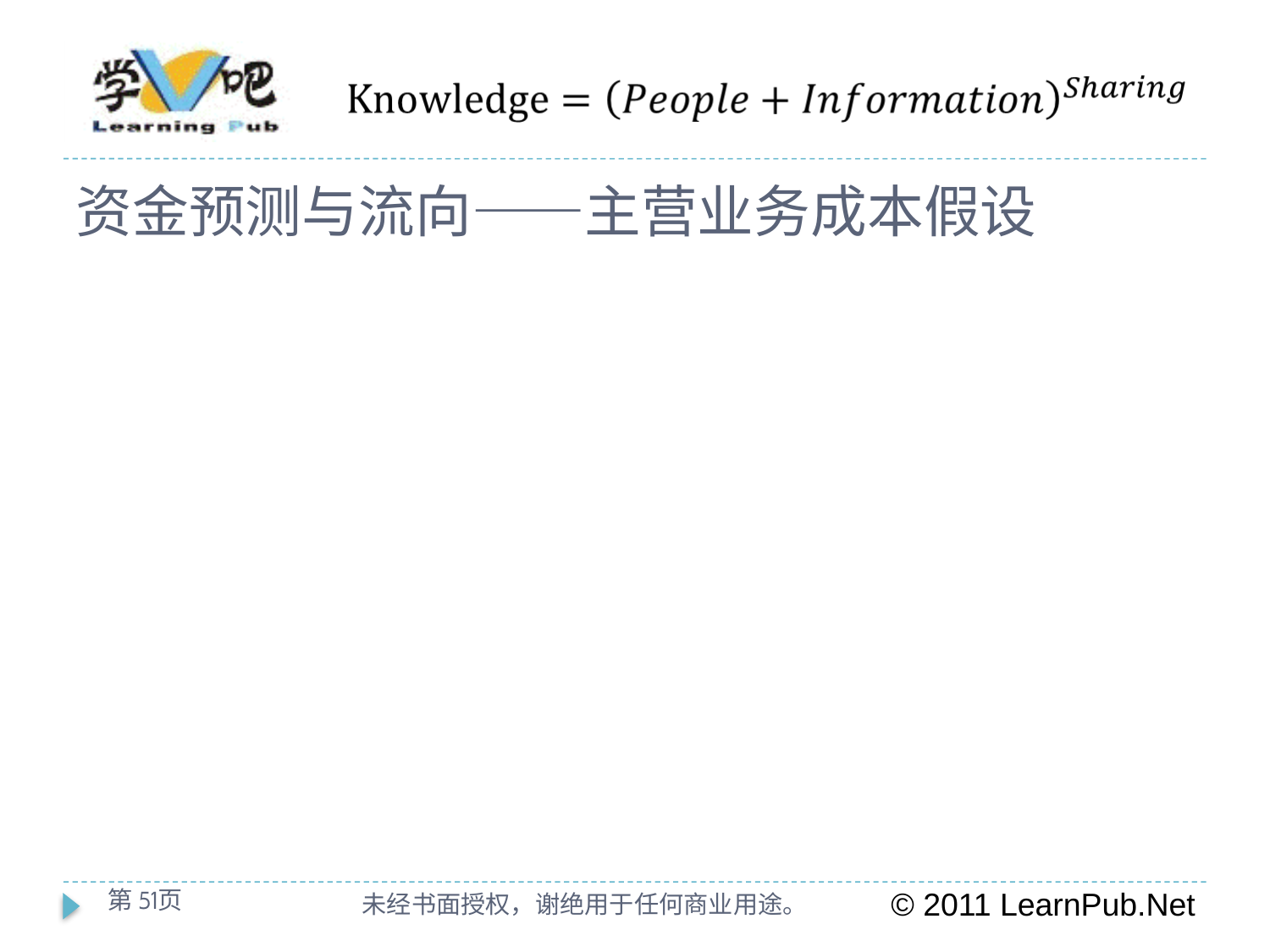

资金预测与流向——主营业务成本假设
第51页
未经书面授权，谢绝用于任何商业用途。